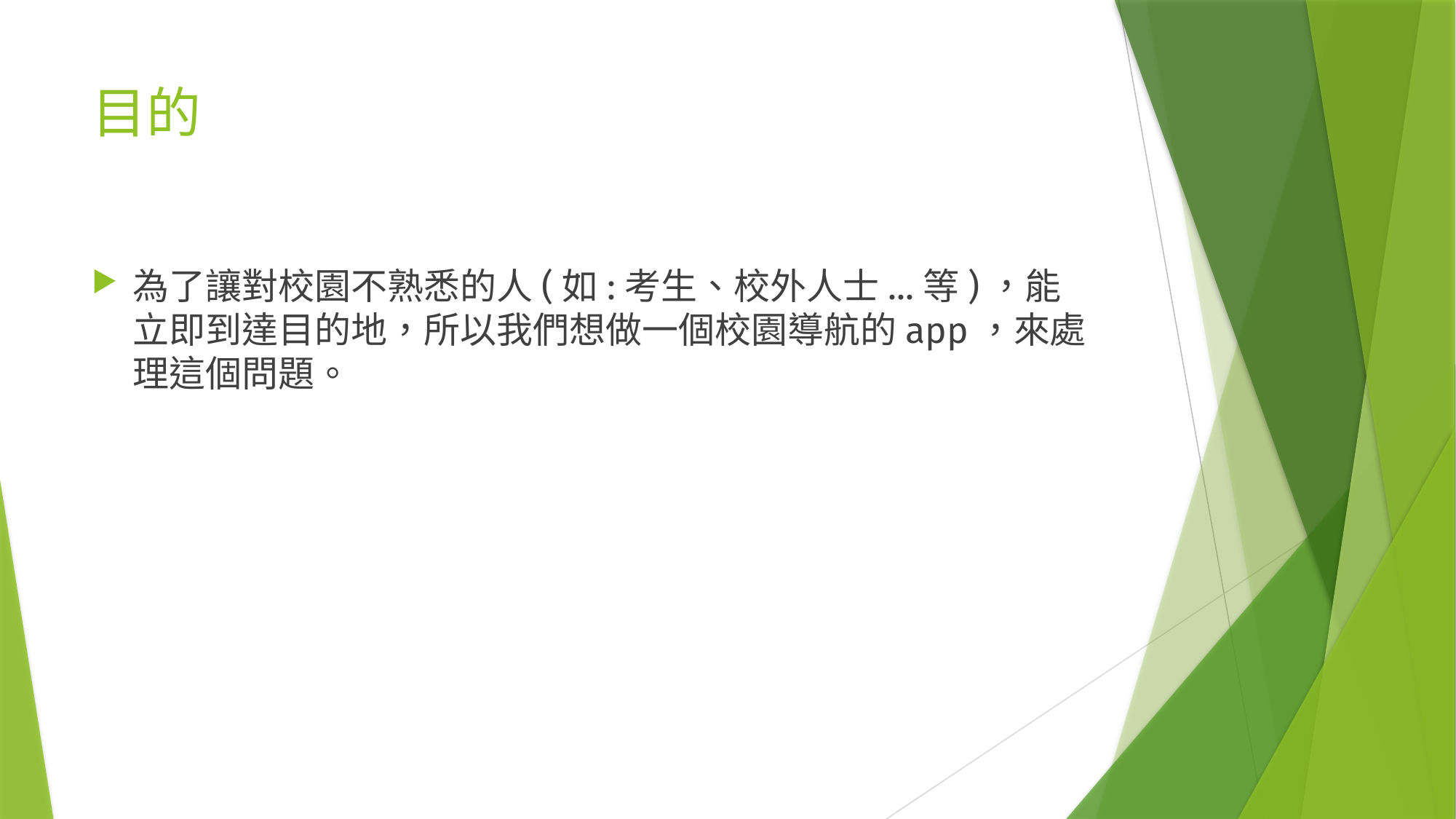

# 目的
為了讓對校園不熟悉的人(如:考生、校外人士...等)，能立即到達目的地，所以我們想做一個校園導航的app，來處理這個問題。